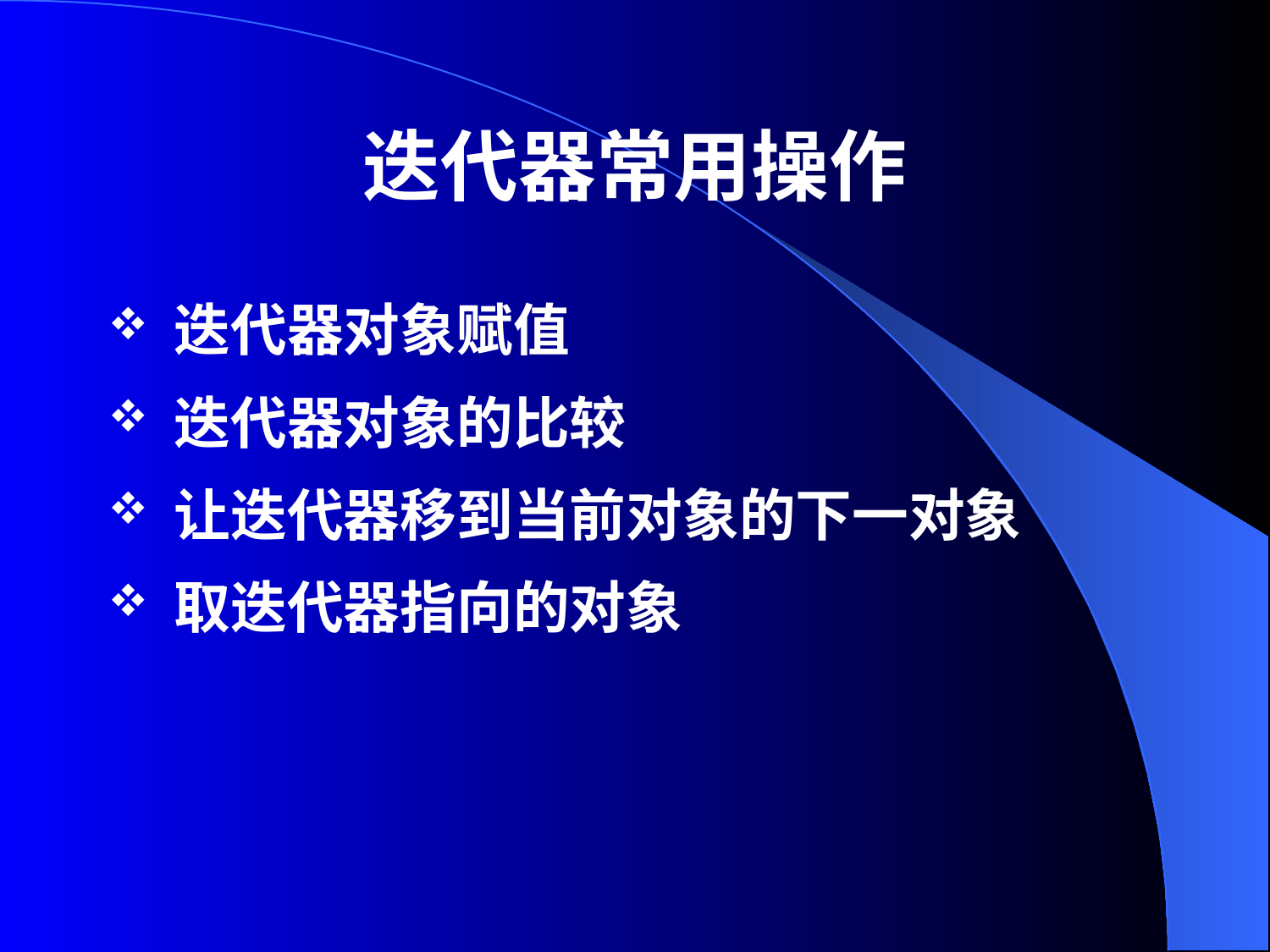

# 迭代器常用操作
迭代器对象赋值
迭代器对象的比较
让迭代器移到当前对象的下一对象
取迭代器指向的对象